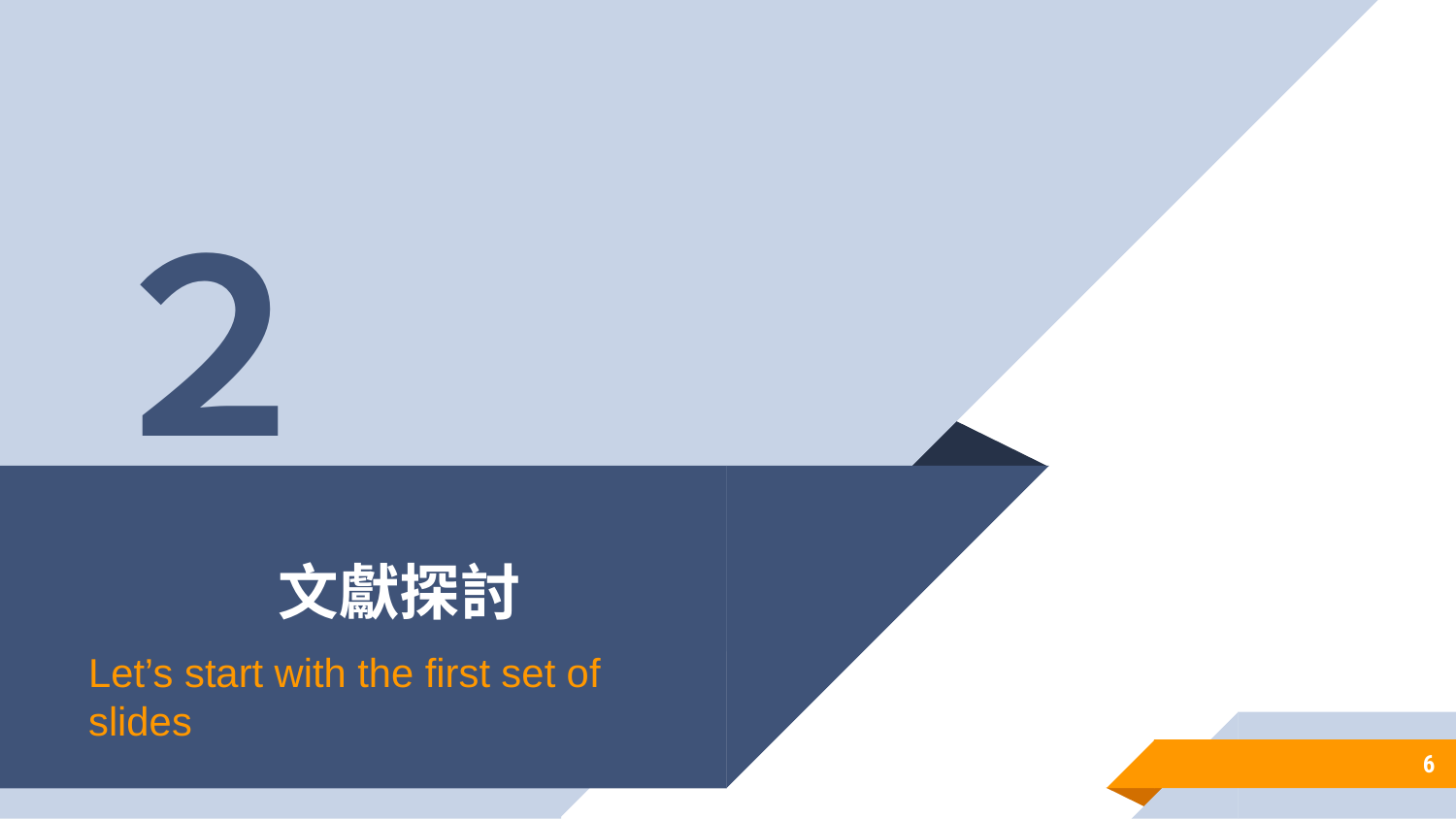

２
# 文獻探討
Let’s start with the first set of slides
6